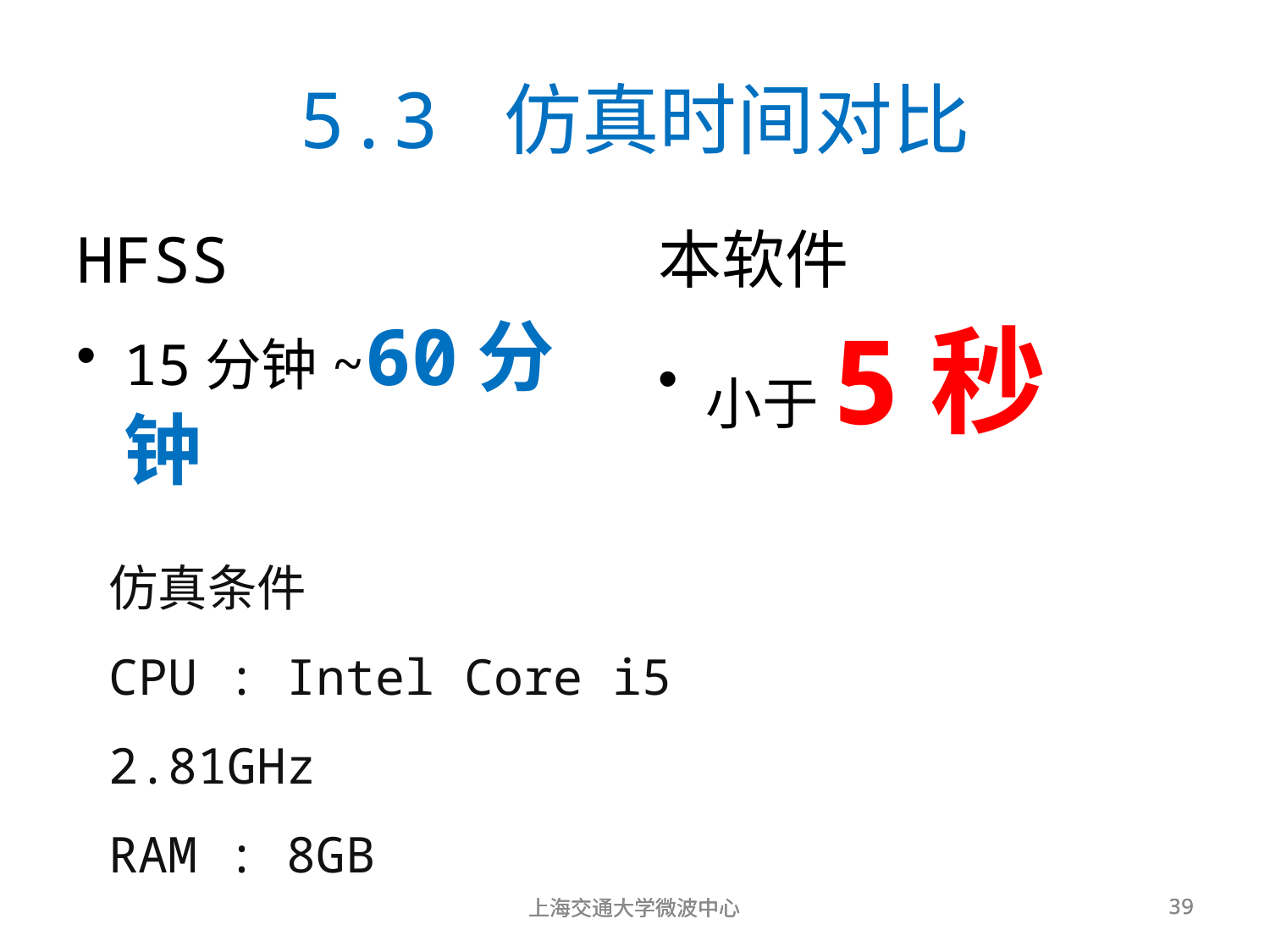

5.3 仿真时间对比
HFSS
本软件
15分钟~60分钟
小于5秒
仿真条件
CPU : Intel Core i5  2.81GHz
RAM : 8GB
上海交通大学微波中心
上海交通大学微波中心
上海交通大学微波中心
39
39
39